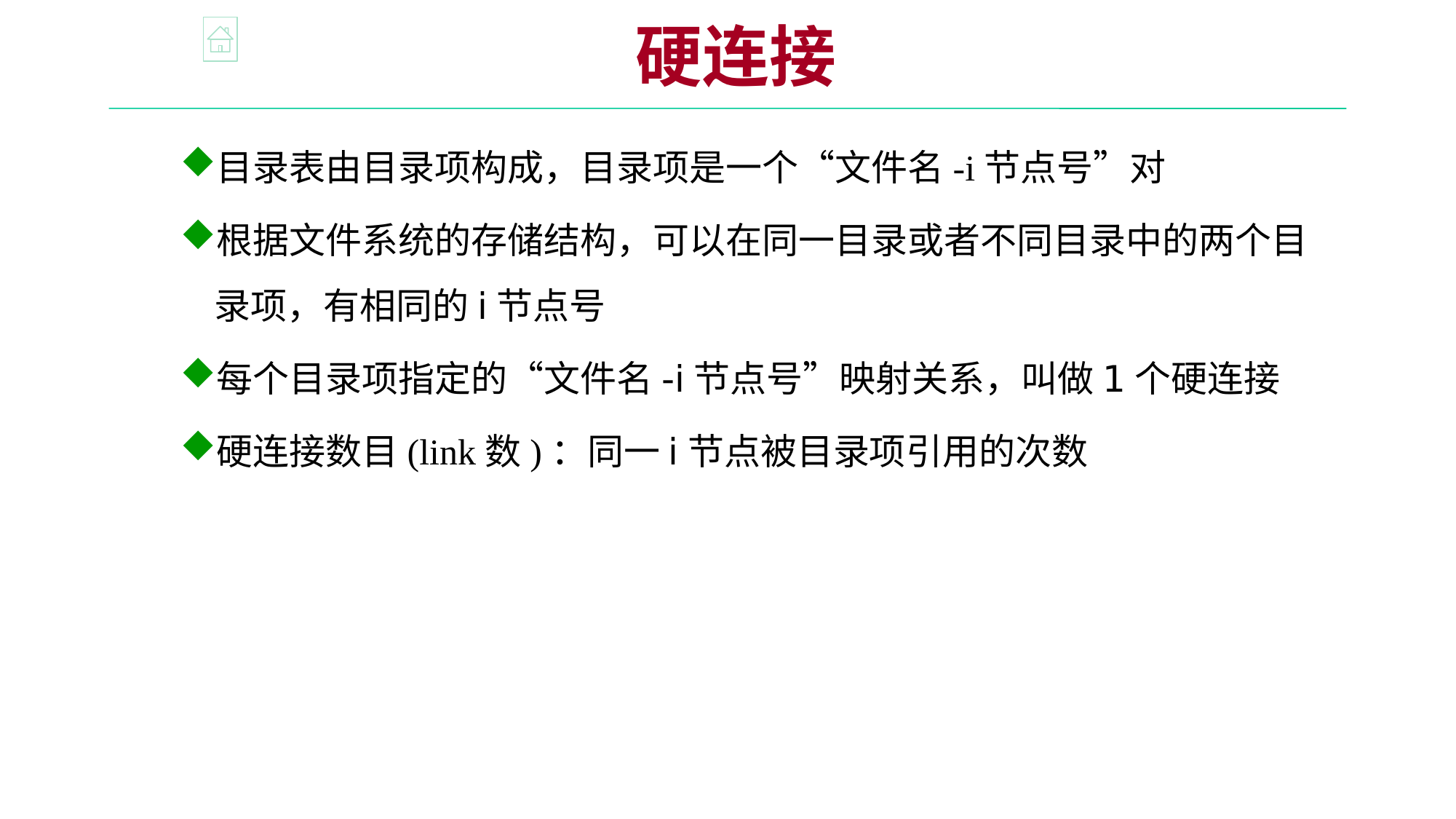

硬连接

目录表由目录项构成，目录项是一个“文件名-i节点号”对
根据文件系统的存储结构，可以在同一目录或者不同目录中的两个目录项，有相同的i节点号
每个目录项指定的“文件名-i节点号”映射关系，叫做1个硬连接
硬连接数目(link数)：同一i节点被目录项引用的次数